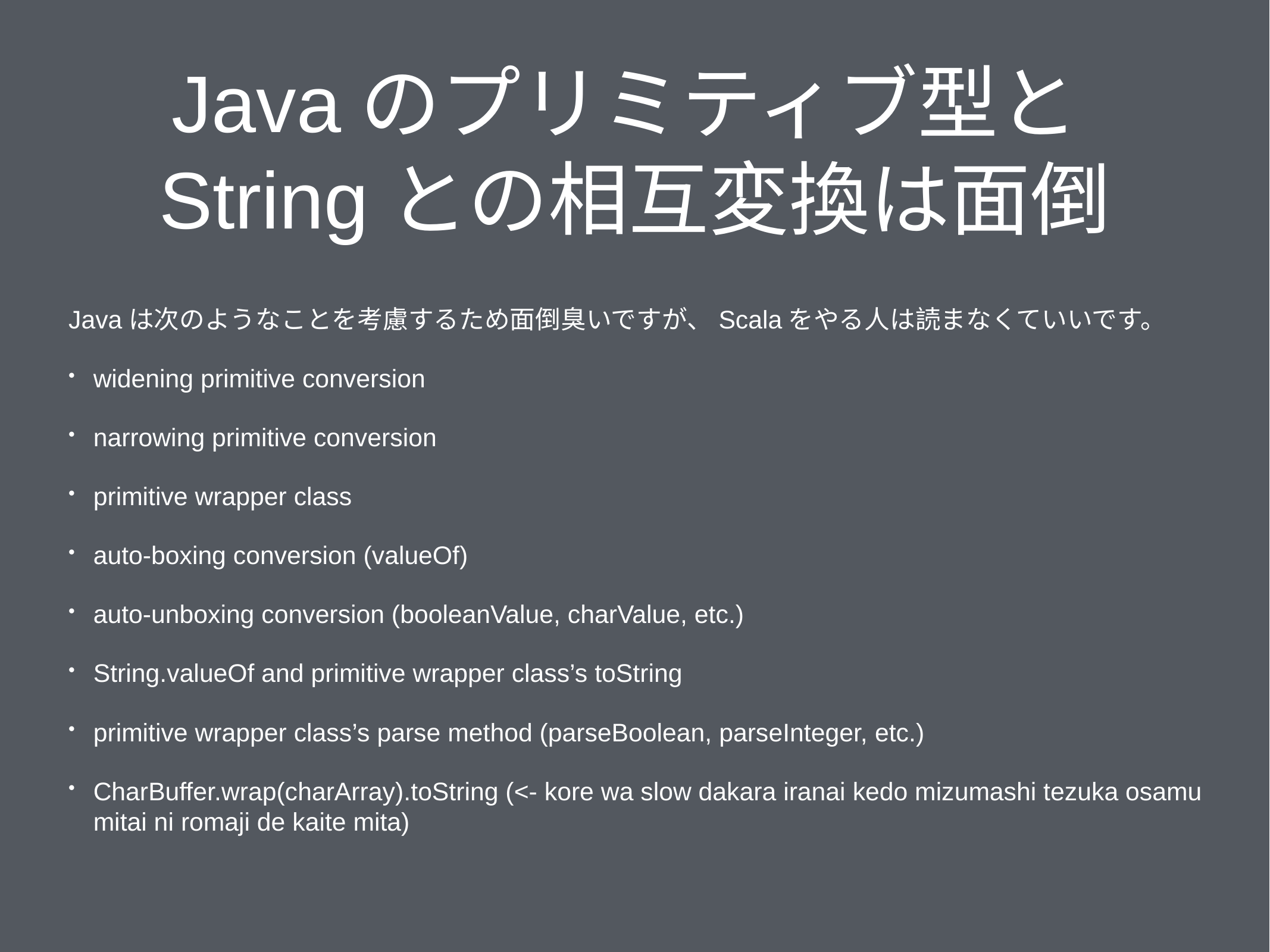

# Javaのプリミティブ型とStringとの相互変換は面倒
Javaは次のようなことを考慮するため面倒臭いですが、Scalaをやる人は読まなくていいです。
widening primitive conversion
narrowing primitive conversion
primitive wrapper class
auto-boxing conversion (valueOf)
auto-unboxing conversion (booleanValue, charValue, etc.)
String.valueOf and primitive wrapper class’s toString
primitive wrapper class’s parse method (parseBoolean, parseInteger, etc.)
CharBuffer.wrap(charArray).toString (<- kore wa slow dakara iranai kedo mizumashi tezuka osamu mitai ni romaji de kaite mita)